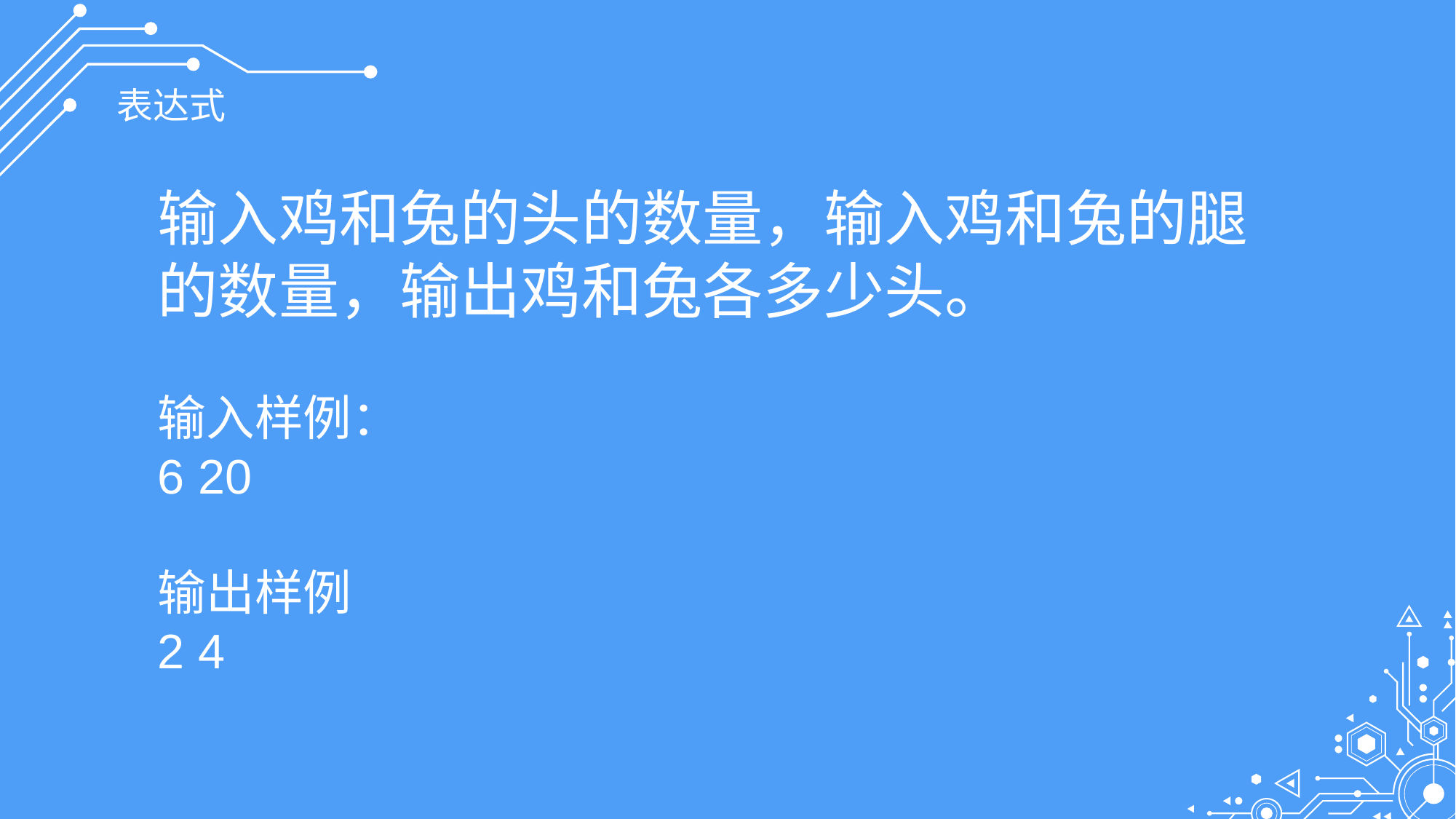

表达式
输入鸡和兔的头的数量，输入鸡和兔的腿的数量，输出鸡和兔各多少头。
输入样例：
6 20

输出样例
2 4